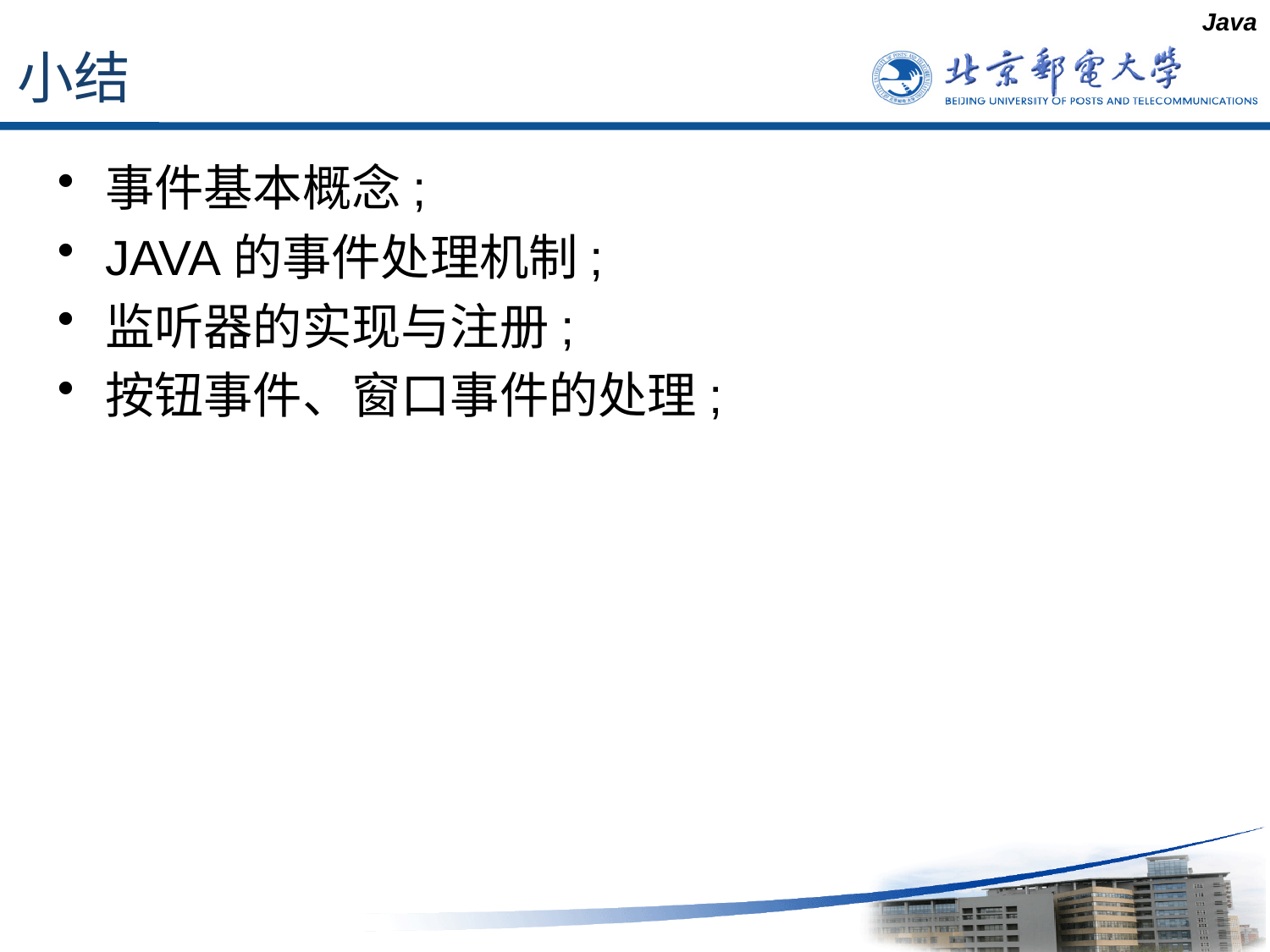

Java
# 小结
事件基本概念;
JAVA的事件处理机制;
监听器的实现与注册;
按钮事件、窗口事件的处理;